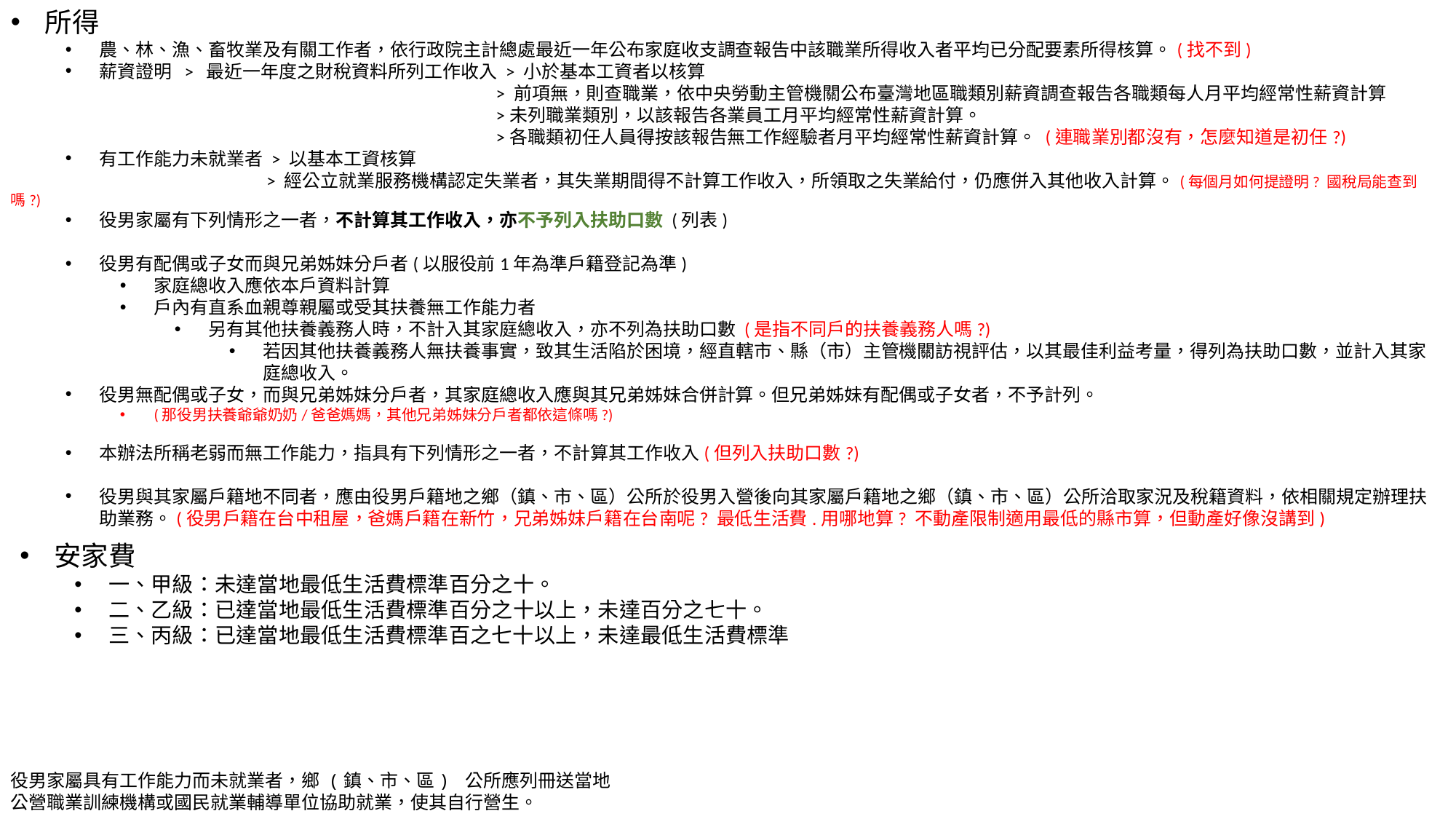

所得
農、林、漁、畜牧業及有關工作者，依行政院主計總處最近一年公布家庭收支調查報告中該職業所得收入者平均已分配要素所得核算。(找不到)
薪資證明  >  最近一年度之財稅資料所列工作收入 > 小於基本工資者以核算
                                                                                                                    > 前項無，則查職業，依中央勞動主管機關公布臺灣地區職類別薪資調查報告各職類每人月平均經常性薪資計算
                                                                                                                    >未列職業類別，以該報告各業員工月平均經常性薪資計算。
                                                                                                                    >各職類初任人員得按該報告無工作經驗者月平均經常性薪資計算。 (連職業別都沒有，怎麼知道是初任?)
有工作能力未就業者 > 以基本工資核算
		         > 經公立就業服務機構認定失業者，其失業期間得不計算工作收入，所領取之失業給付，仍應併入其他收入計算。(每個月如何提證明? 國稅局能查到嗎?)
役男家屬有下列情形之一者，不計算其工作收入，亦不予列入扶助口數 (列表)

役男有配偶或子女而與兄弟姊妹分戶者(以服役前1年為準戶籍登記為準)
家庭總收入應依本戶資料計算
戶內有直系血親尊親屬或受其扶養無工作能力者
另有其他扶養義務人時，不計入其家庭總收入，亦不列為扶助口數 (是指不同戶的扶養義務人嗎?)
若因其他扶養義務人無扶養事實，致其生活陷於困境，經直轄市、縣（市）主管機關訪視評估，以其最佳利益考量，得列為扶助口數，並計入其家庭總收入。
役男無配偶或子女，而與兄弟姊妹分戶者，其家庭總收入應與其兄弟姊妹合併計算。但兄弟姊妹有配偶或子女者，不予計列。
(那役男扶養爺爺奶奶/爸爸媽媽，其他兄弟姊妹分戶者都依這條嗎?)

本辦法所稱老弱而無工作能力，指具有下列情形之一者，不計算其工作收入(但列入扶助口數?)

役男與其家屬戶籍地不同者，應由役男戶籍地之鄉（鎮、市、區）公所於役男入營後向其家屬戶籍地之鄉（鎮、市、區）公所洽取家況及稅籍資料，依相關規定辦理扶助業務。(役男戶籍在台中租屋，爸媽戶籍在新竹，兄弟姊妹戶籍在台南呢? 最低生活費.用哪地算? 不動產限制適用最低的縣市算，但動產好像沒講到)
安家費
一、甲級：未達當地最低生活費標準百分之十。
二、乙級：已達當地最低生活費標準百分之十以上，未達百分之七十。
三、丙級：已達當地最低生活費標準百之七十以上，未達最低生活費標準
役男家屬具有工作能力而未就業者，鄉 (鎮、市、區) 公所應列冊送當地
公營職業訓練機構或國民就業輔導單位協助就業，使其自行營生。